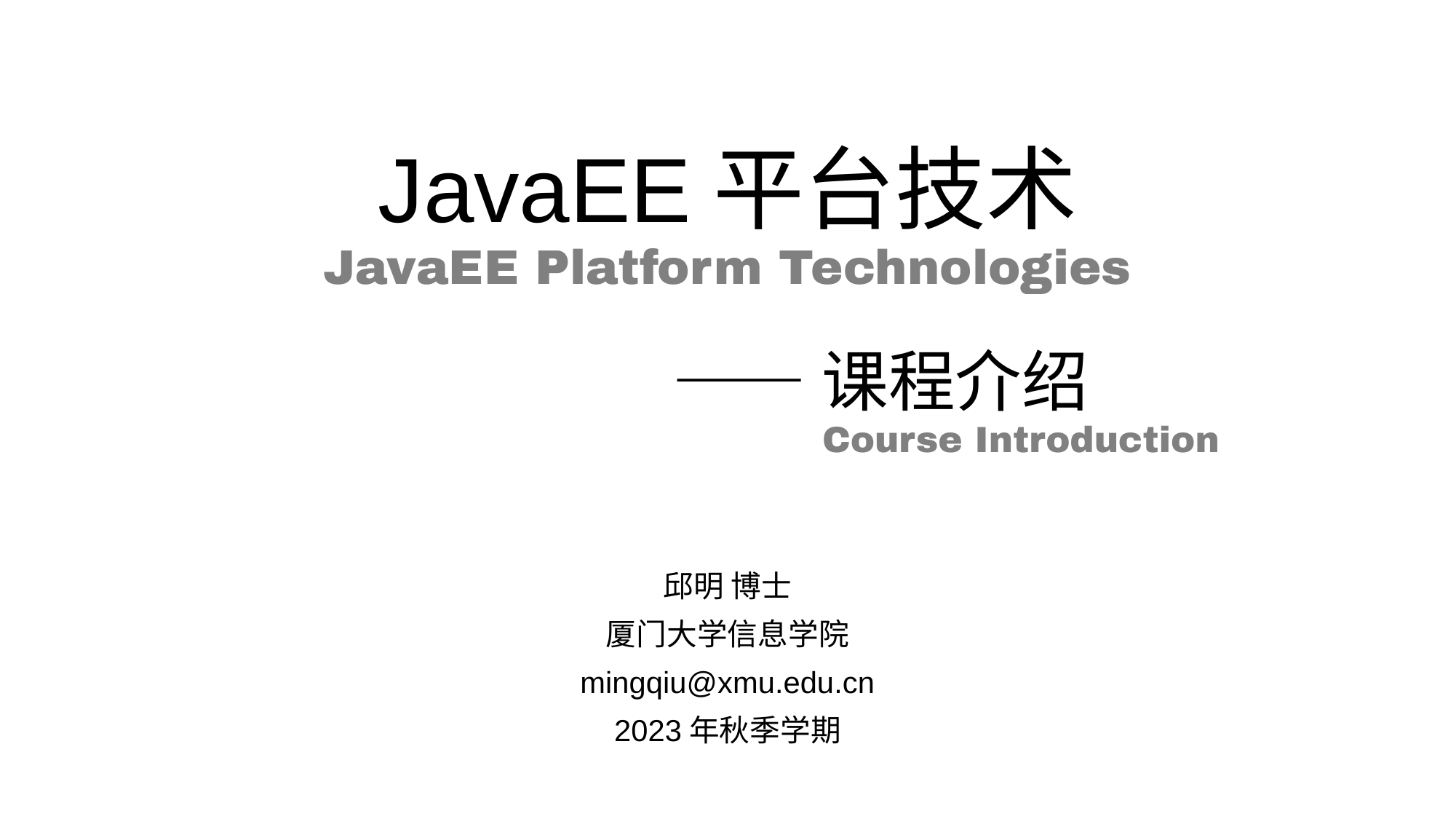

# JavaEE平台技术 JavaEE Platform Technologies
——课程介绍
                       Course Introduction
邱明 博士
厦门大学信息学院
mingqiu@xmu.edu.cn
2023年秋季学期